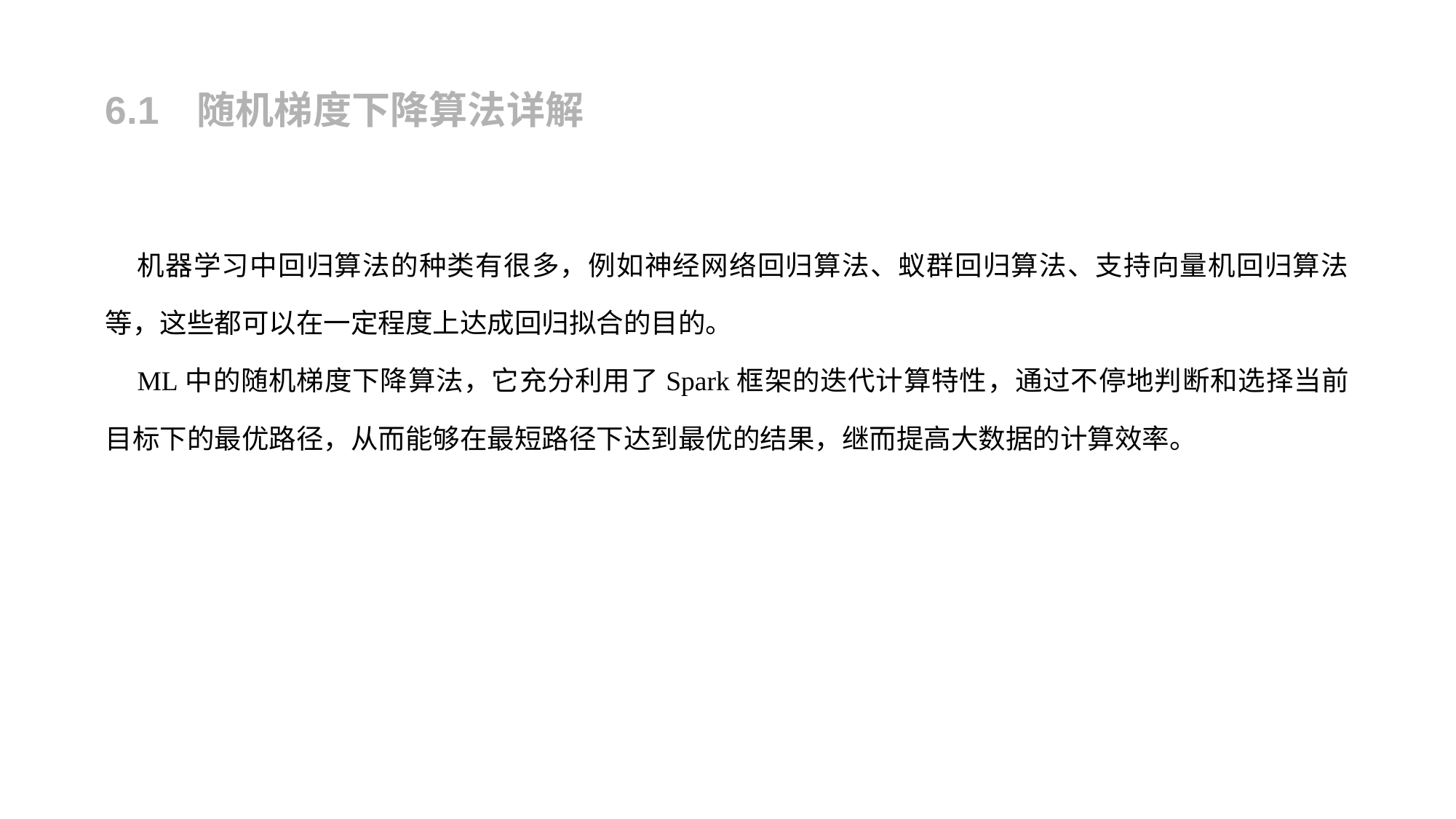

# 6.1  随机梯度下降算法详解
机器学习中回归算法的种类有很多，例如神经网络回归算法、蚁群回归算法、支持向量机回归算法等，这些都可以在一定程度上达成回归拟合的目的。
ML中的随机梯度下降算法，它充分利用了Spark框架的迭代计算特性，通过不停地判断和选择当前目标下的最优路径，从而能够在最短路径下达到最优的结果，继而提高大数据的计算效率。